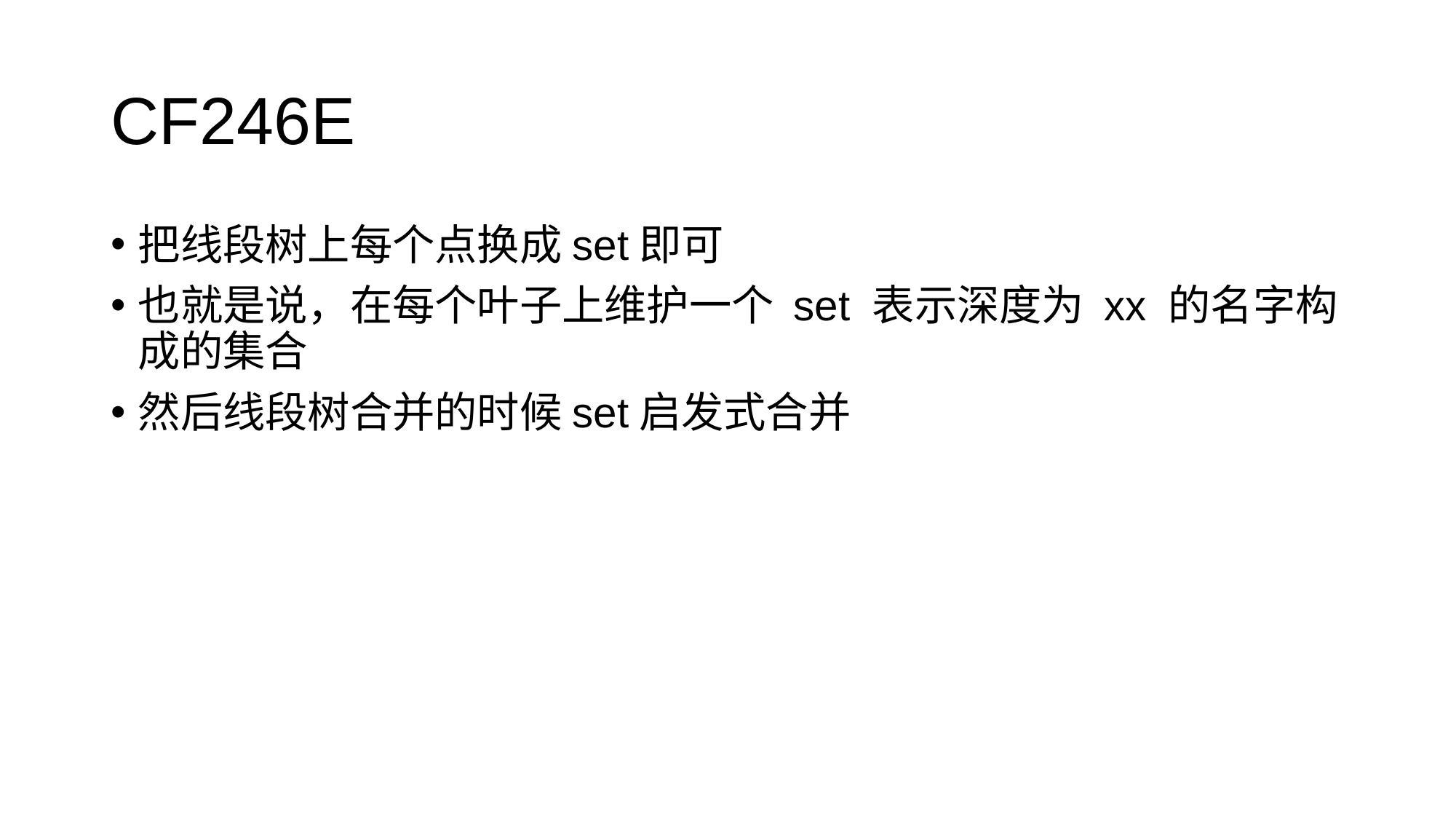

# CF246E
把线段树上每个点换成set即可
也就是说，在每个叶子上维护一个 set 表示深度为 xx 的名字构成的集合
然后线段树合并的时候set启发式合并